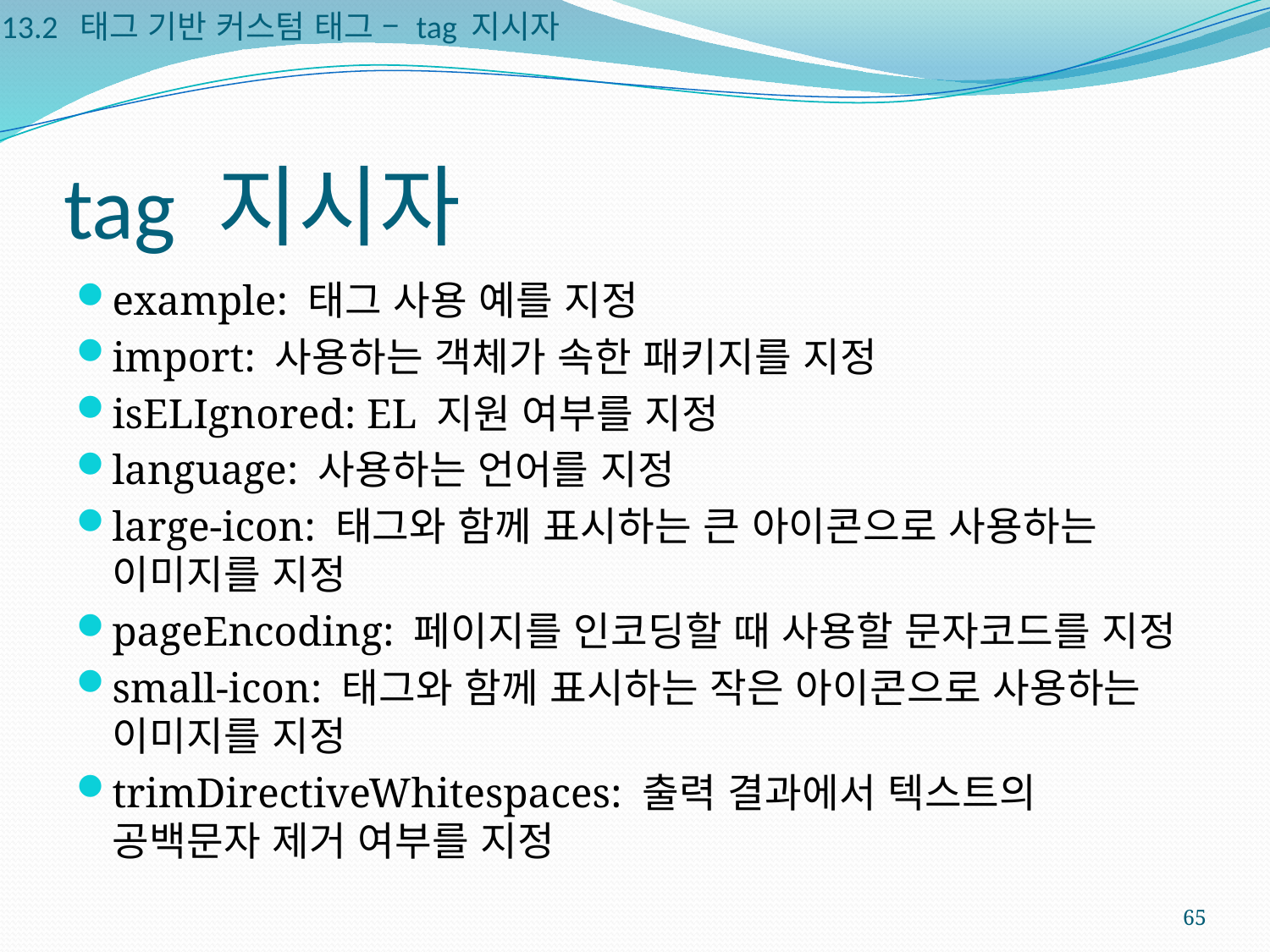

13.2  태그 기반 커스텀 태그 – tag 지시자
# tag 지시자
example: 태그 사용 예를 지정
import: 사용하는 객체가 속한 패키지를 지정
isELIgnored: EL 지원 여부를 지정
language: 사용하는 언어를 지정
large-icon: 태그와 함께 표시하는 큰 아이콘으로 사용하는 이미지를 지정
pageEncoding: 페이지를 인코딩할 때 사용할 문자코드를 지정
small-icon: 태그와 함께 표시하는 작은 아이콘으로 사용하는 이미지를 지정
trimDirectiveWhitespaces: 출력 결과에서 텍스트의 공백문자 제거 여부를 지정

65